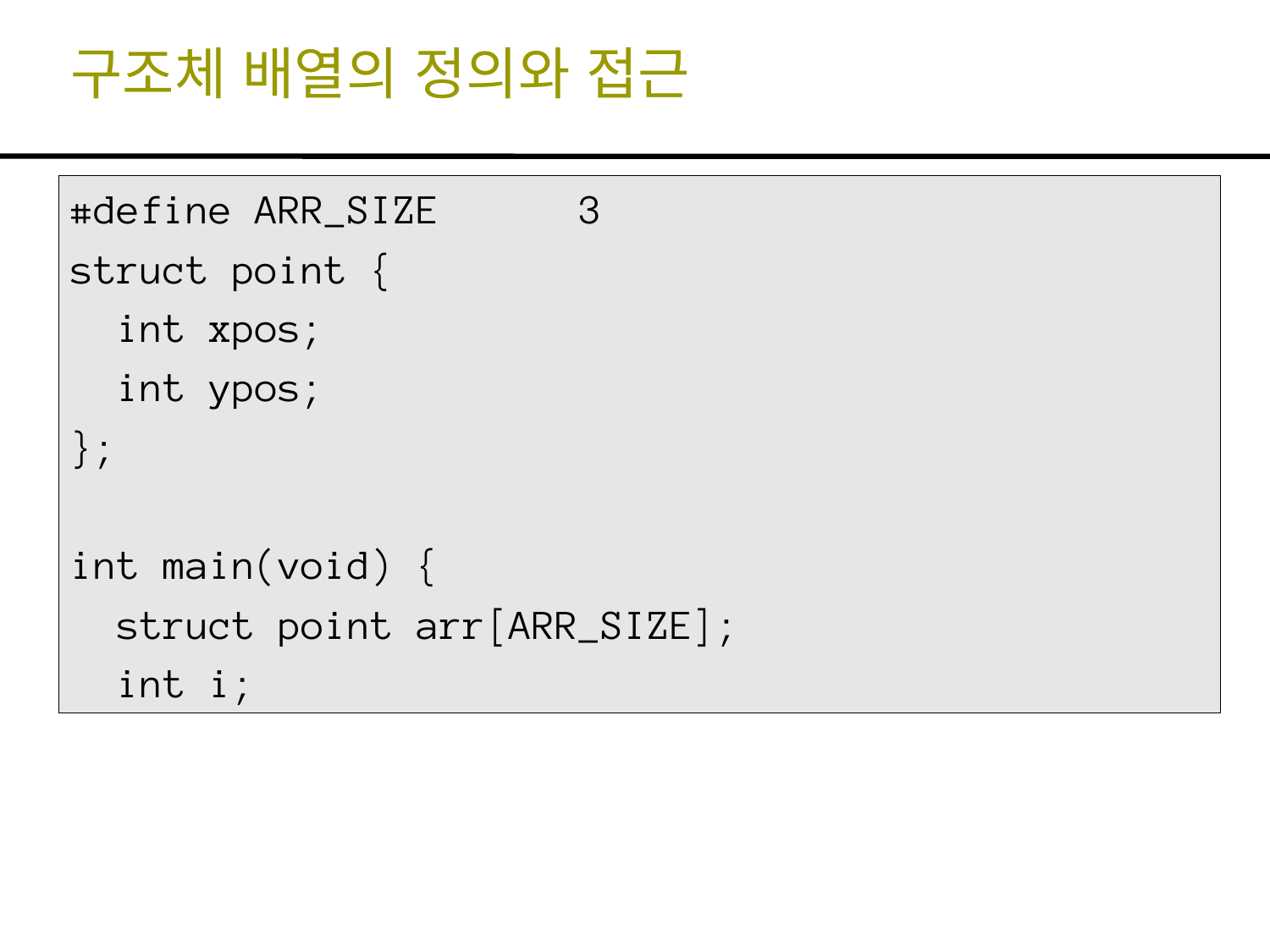

# 구조체 배열의 정의와 접근
#define ARR_SIZE		3
struct point {
  int xpos;
  int ypos;
};

int main(void) {
  struct point arr[ARR_SIZE];
  int i;